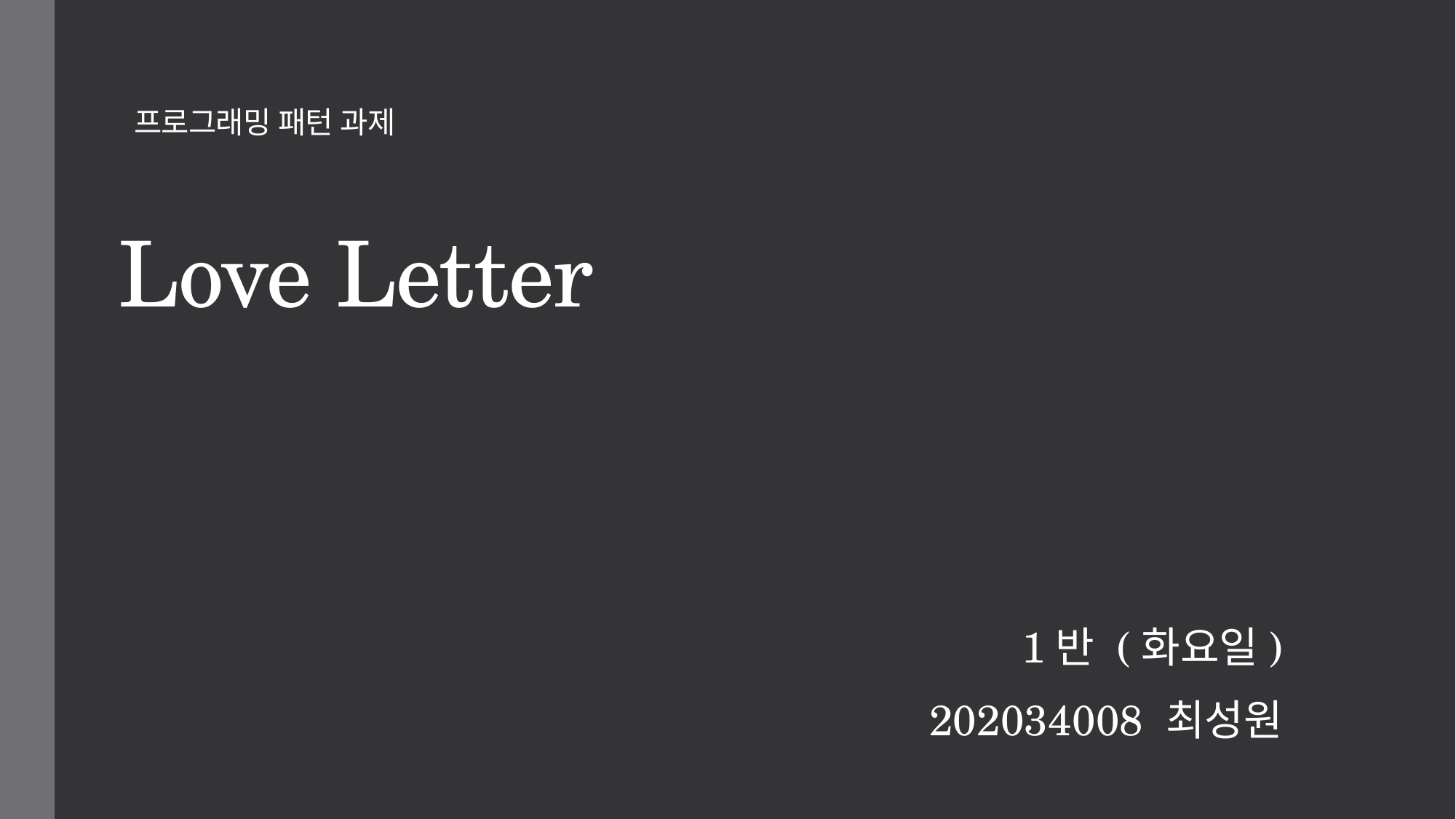

# 프로그래밍 패턴 과제 Love Letter

1반 (화요일)
202034008 최성원